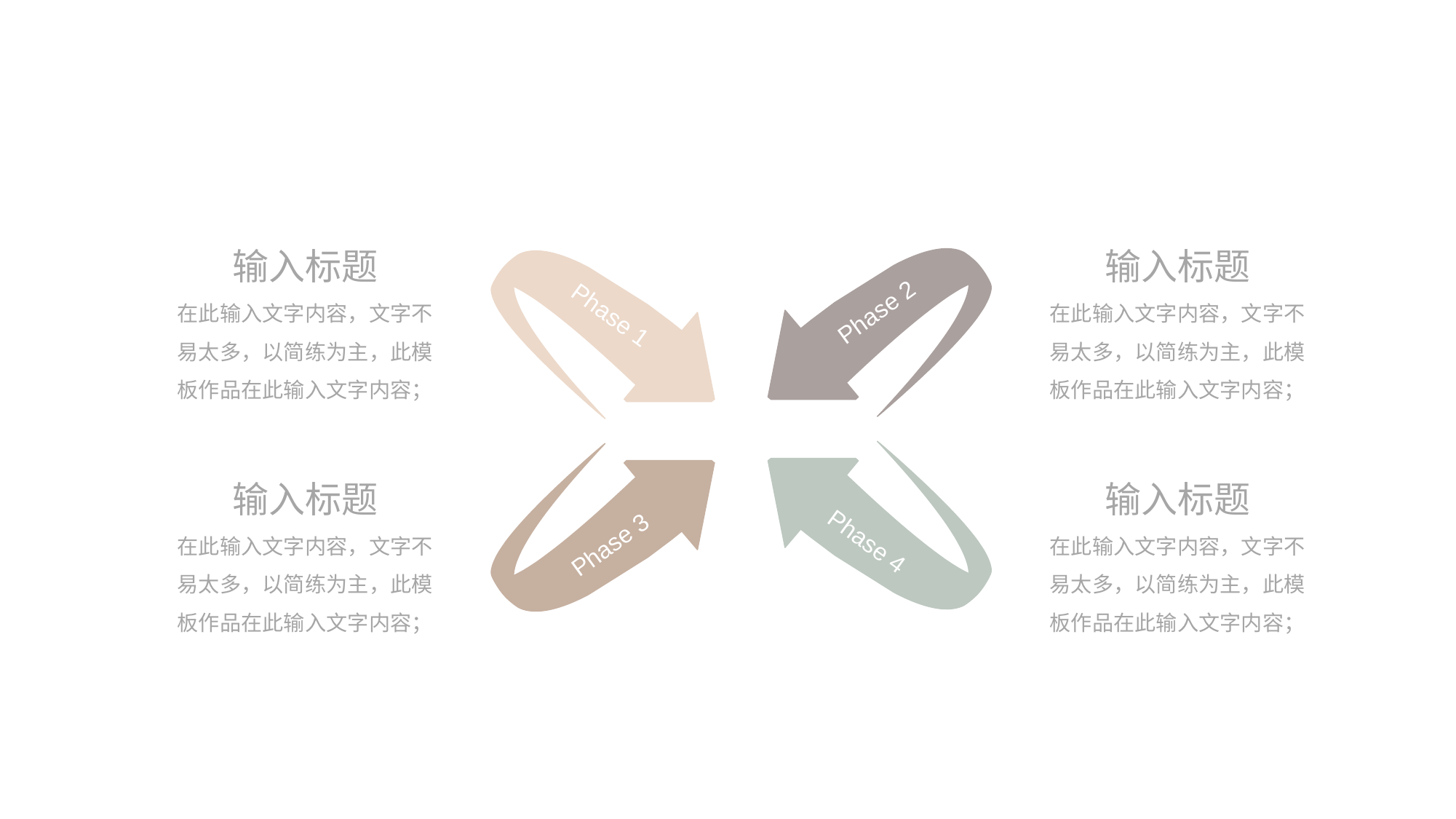

输入标题
在此输入文字内容，文字不易太多，以简练为主，此模板作品在此输入文字内容；
输入标题
在此输入文字内容，文字不易太多，以简练为主，此模板作品在此输入文字内容；

Phase 2
Phase 1

Phase 4
Phase 3
输入标题
在此输入文字内容，文字不易太多，以简练为主，此模板作品在此输入文字内容；
输入标题
在此输入文字内容，文字不易太多，以简练为主，此模板作品在此输入文字内容；